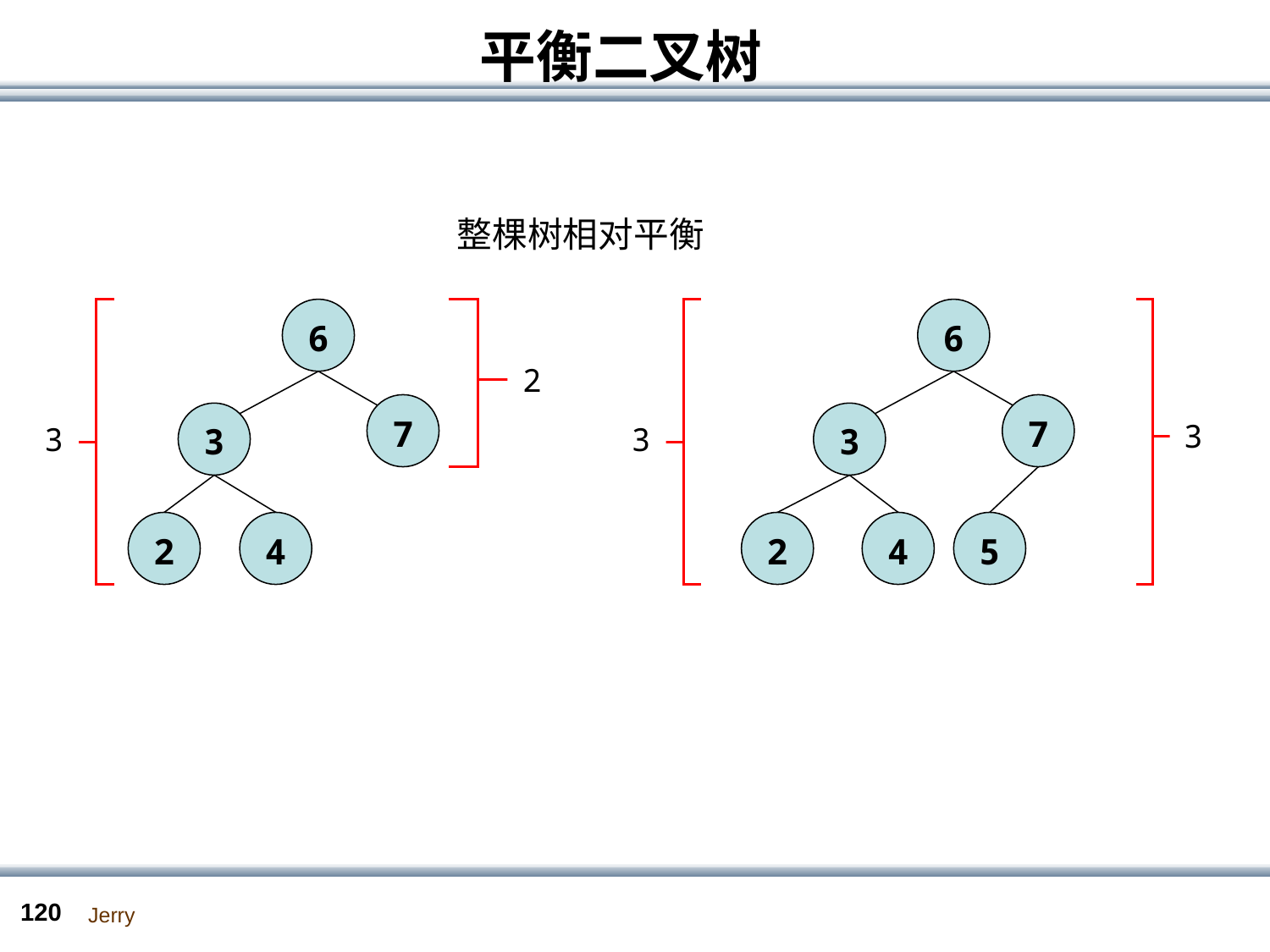

# 平衡二叉树
整棵树相对平衡

6

6

2
7
7
3
3
3
3
3
2
4
2
4
5